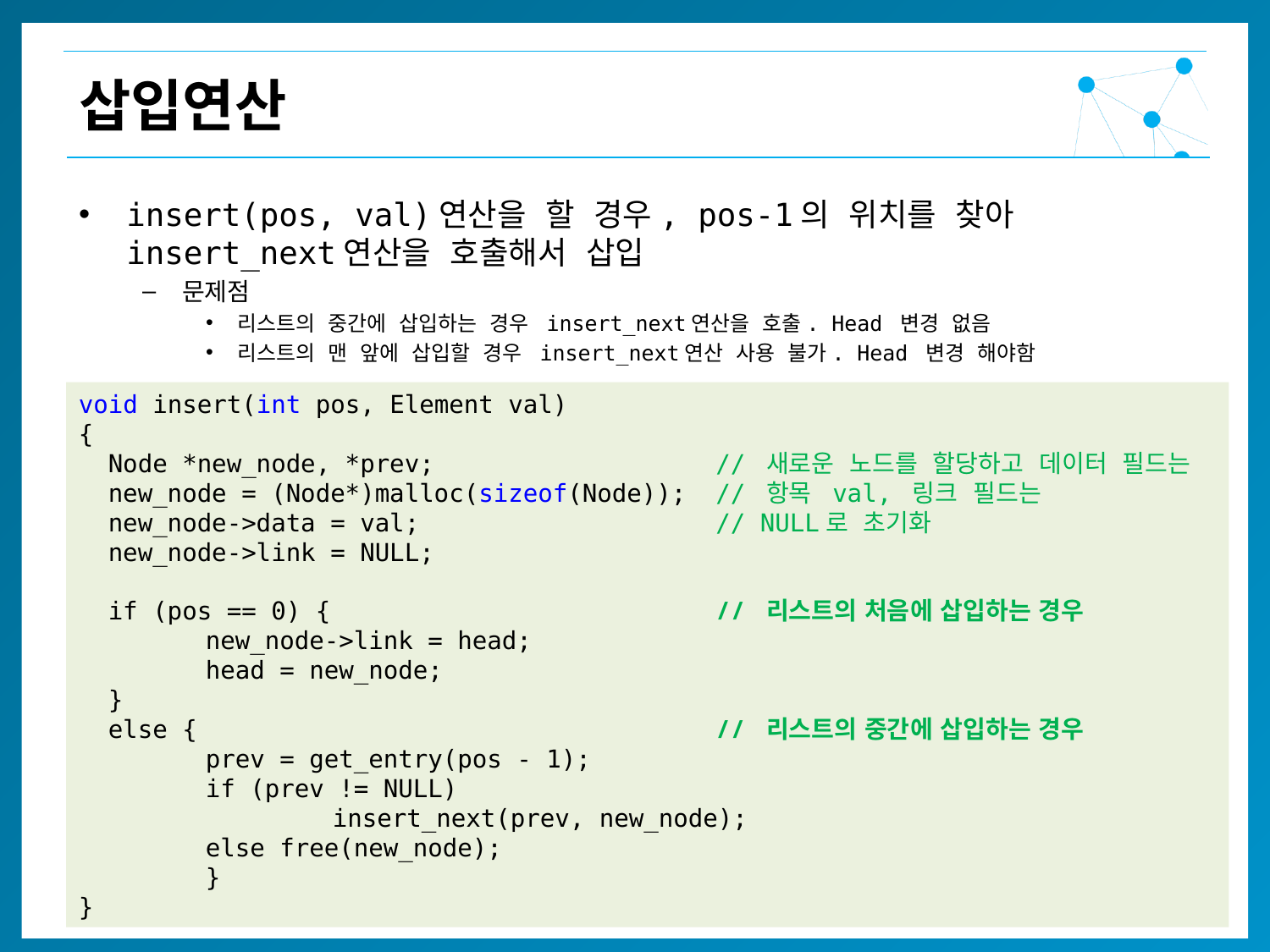

삽입연산
insert(pos, val)연산을 할 경우, pos-1의 위치를 찾아 insert_next연산을 호출해서 삽입
문제점
리스트의 중간에 삽입하는 경우 insert_next연산을 호출. Head 변경 없음
리스트의 맨 앞에 삽입할 경우 insert_next연산 사용 불가. Head 변경 해야함

void insert(int pos, Element val)
{
  Node *new_node, *prev;                   // 새로운 노드를 할당하고 데이터 필드는
  new_node = (Node*)malloc(sizeof(Node));  // 항목 val, 링크 필드는
  new_node->data = val;                    // NULL로 초기화
  new_node->link = NULL;

  if (pos == 0) {                          // 리스트의 처음에 삽입하는 경우
	new_node->link = head;
	head = new_node;
  }
  else {                                   // 리스트의 중간에 삽입하는 경우
	prev = get_entry(pos - 1);
	if (prev != NULL)
		insert_next(prev, new_node);
	else free(new_node);
	}
}